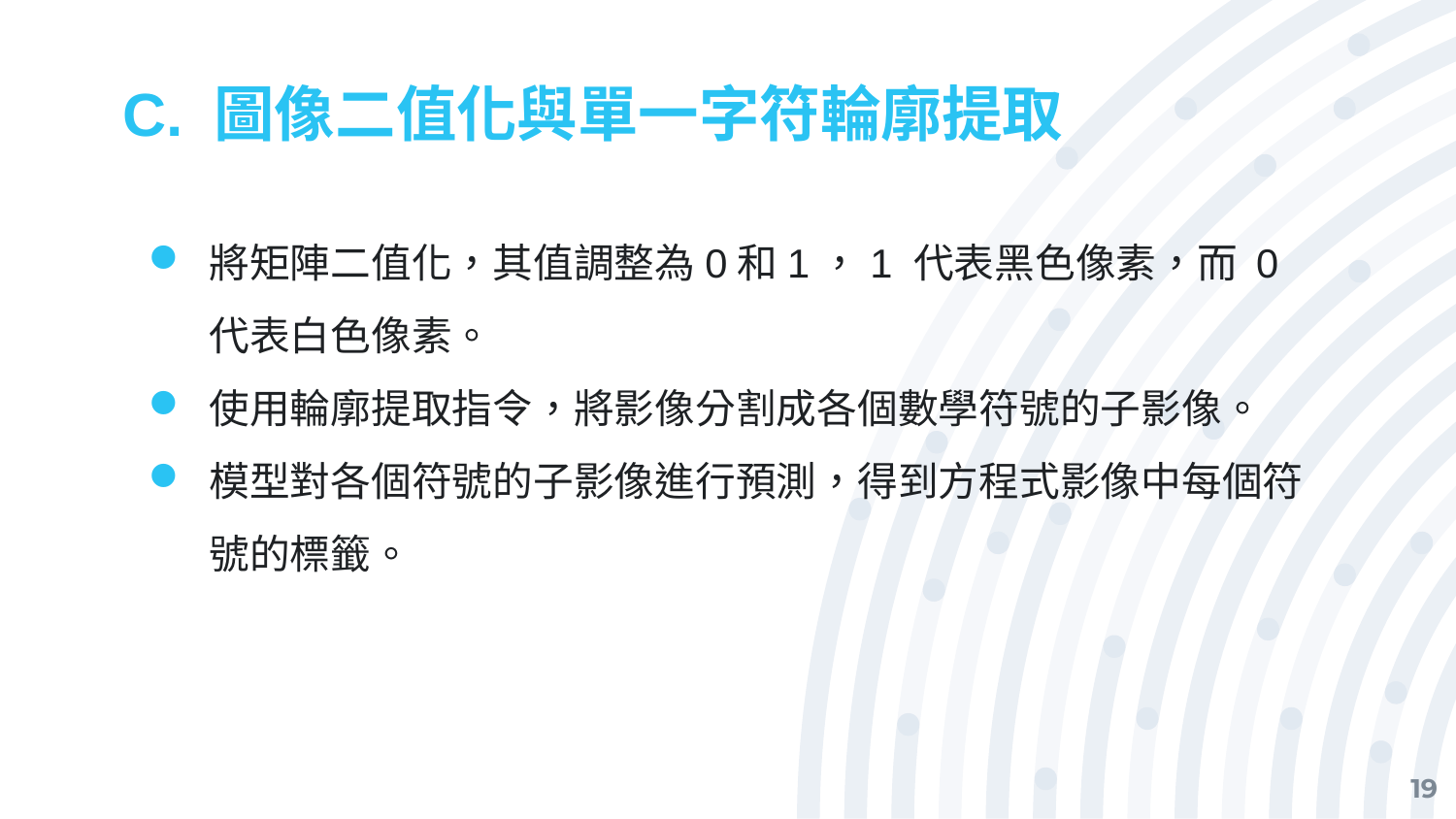

# C. 圖像二值化與單一字符輪廓提取
將矩陣二值化，其值調整為0和1，1 代表黑色像素，而 0 代表白色像素。
使用輪廓提取指令，將影像分割成各個數學符號的子影像。
模型對各個符號的子影像進行預測，得到方程式影像中每個符號的標籤。

19